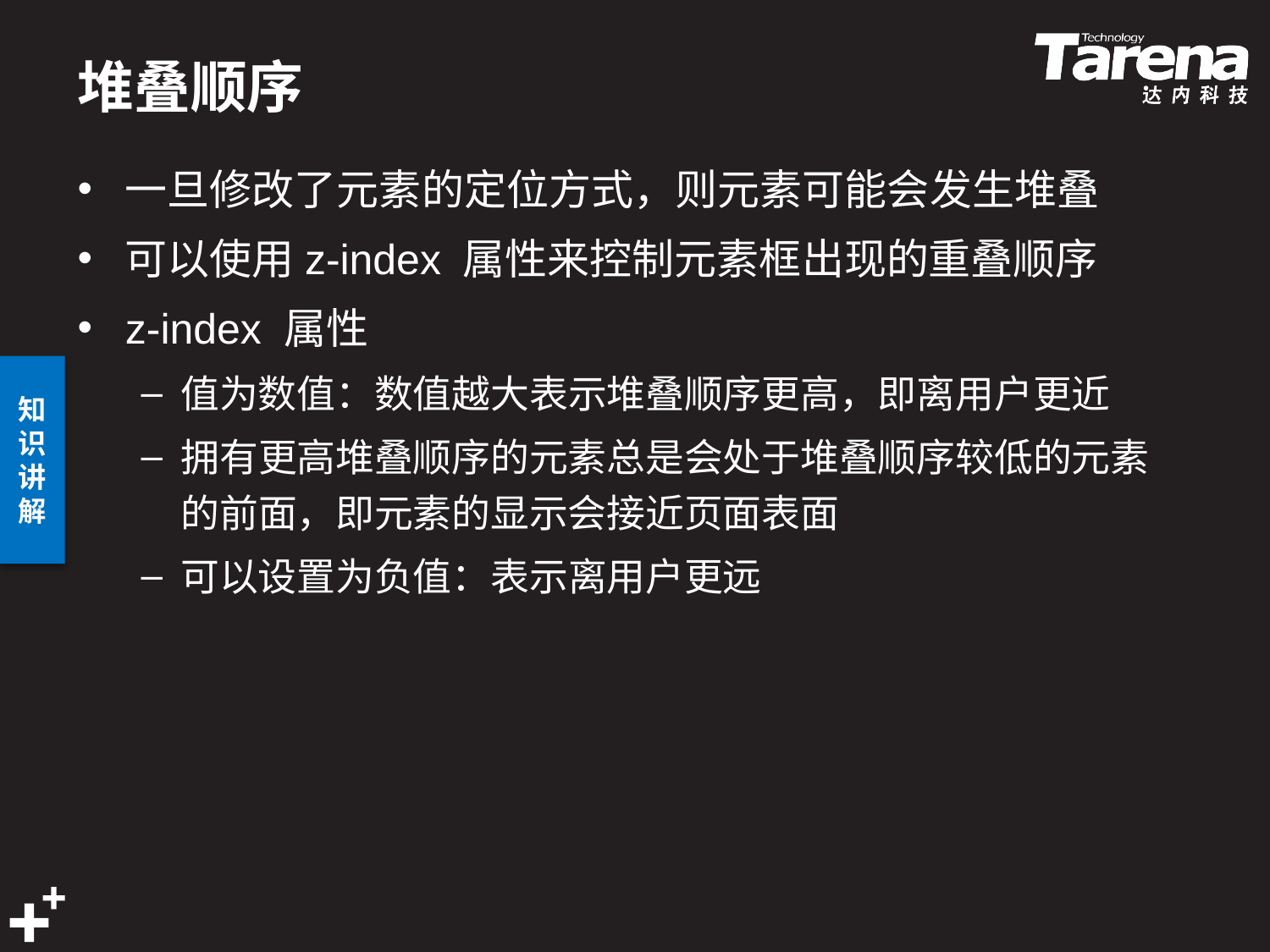

# 堆叠顺序
一旦修改了元素的定位方式，则元素可能会发生堆叠
可以使用z-index 属性来控制元素框出现的重叠顺序
z-index 属性
值为数值：数值越大表示堆叠顺序更高，即离用户更近
拥有更高堆叠顺序的元素总是会处于堆叠顺序较低的元素的前面，即元素的显示会接近页面表面
可以设置为负值：表示离用户更远